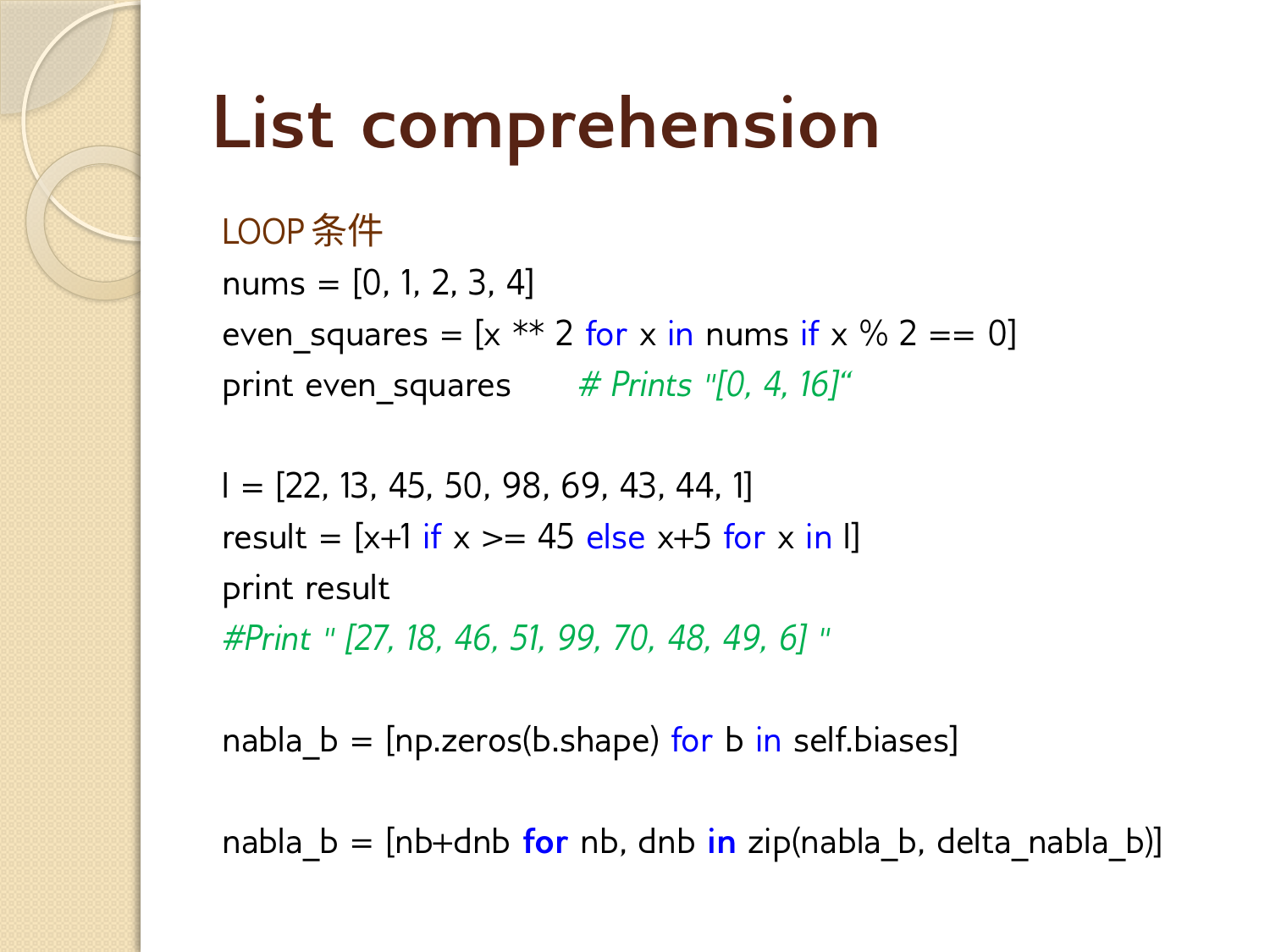

# List comprehension
LOOP条件
nums = [0, 1, 2, 3, 4]
even_squares = [x ** 2 for x in nums if x % 2 == 0]
print even_squares      # Prints "[0, 4, 16]“

l = [22, 13, 45, 50, 98, 69, 43, 44, 1]
result = [x+1 if x >= 45 else x+5 for x in l]
print result
#Print " [27, 18, 46, 51, 99, 70, 48, 49, 6] "

nabla_b = [np.zeros(b.shape) for b in self.biases]

nabla_b = [nb+dnb for nb, dnb in zip(nabla_b, delta_nabla_b)]